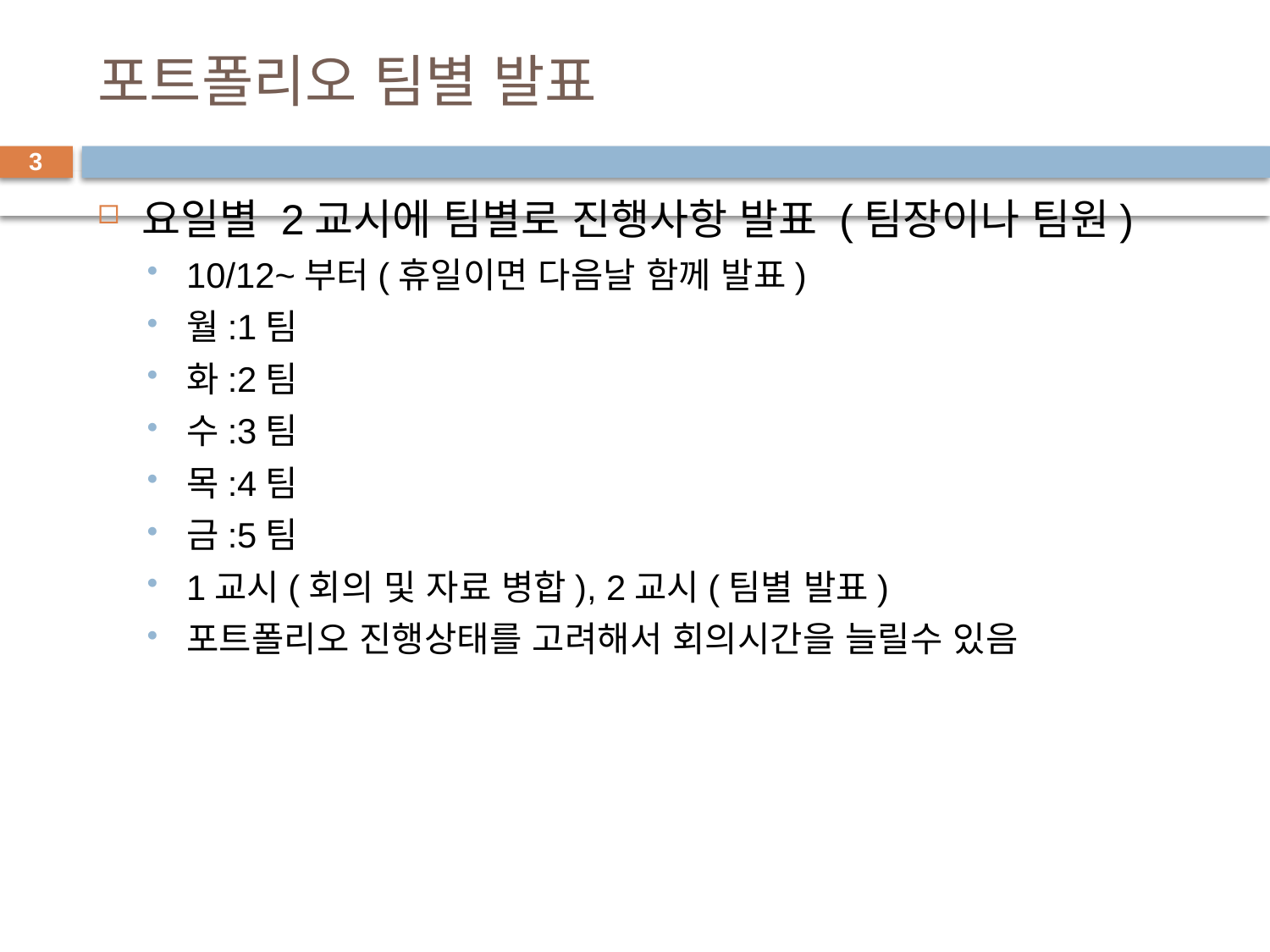

# 포트폴리오 팀별 발표
3
요일별 2교시에 팀별로 진행사항 발표 (팀장이나 팀원)
10/12~부터(휴일이면 다음날 함께 발표)
월:1팀
화:2팀
수:3팀
목:4팀
금:5팀
1교시(회의 및 자료 병합), 2교시(팀별 발표)
포트폴리오 진행상태를 고려해서 회의시간을 늘릴수 있음